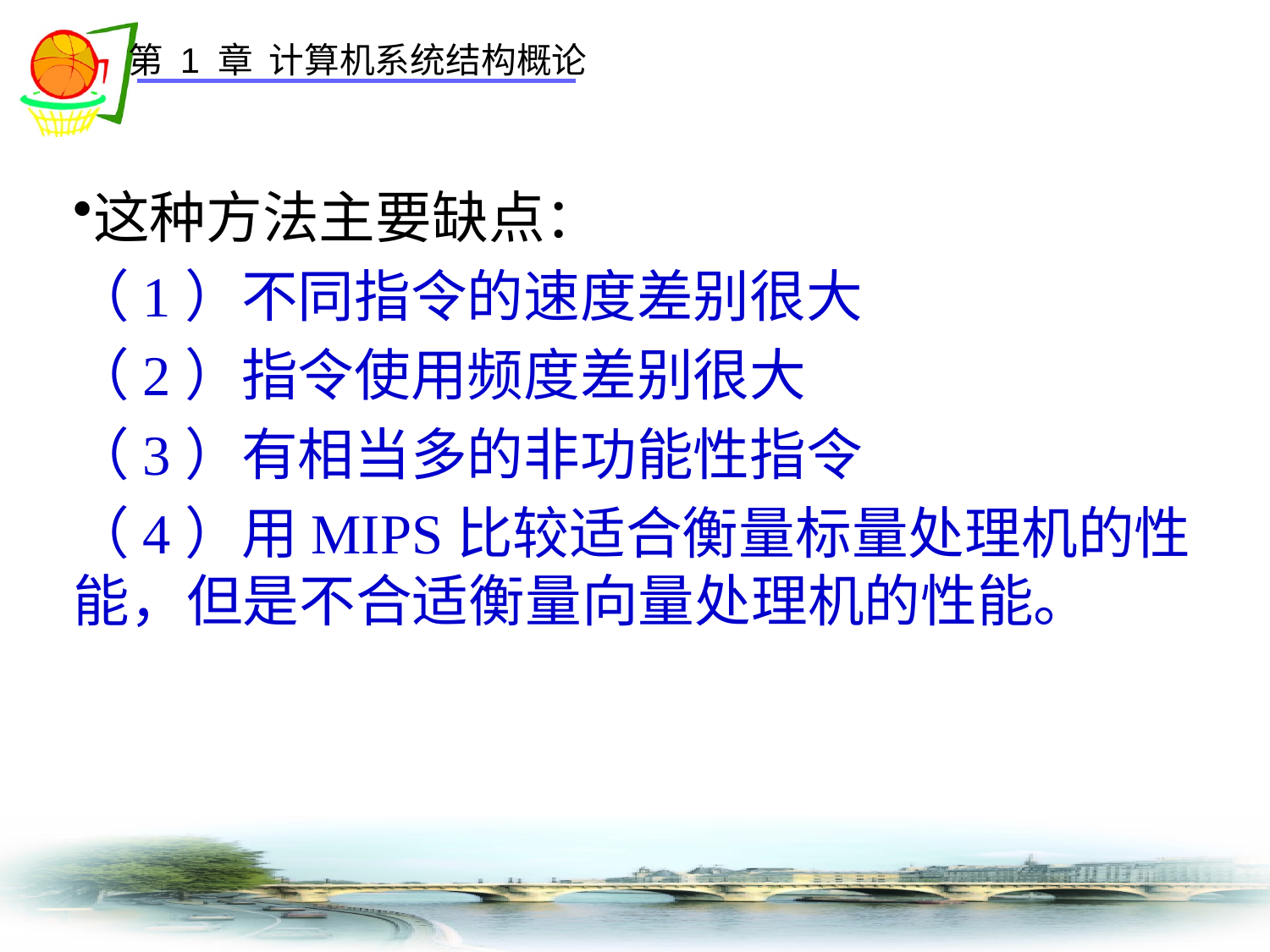

这种方法主要缺点：
（1）不同指令的速度差别很大
（2）指令使用频度差别很大
（3）有相当多的非功能性指令
（4）用MIPS比较适合衡量标量处理机的性能，但是不合适衡量向量处理机的性能。